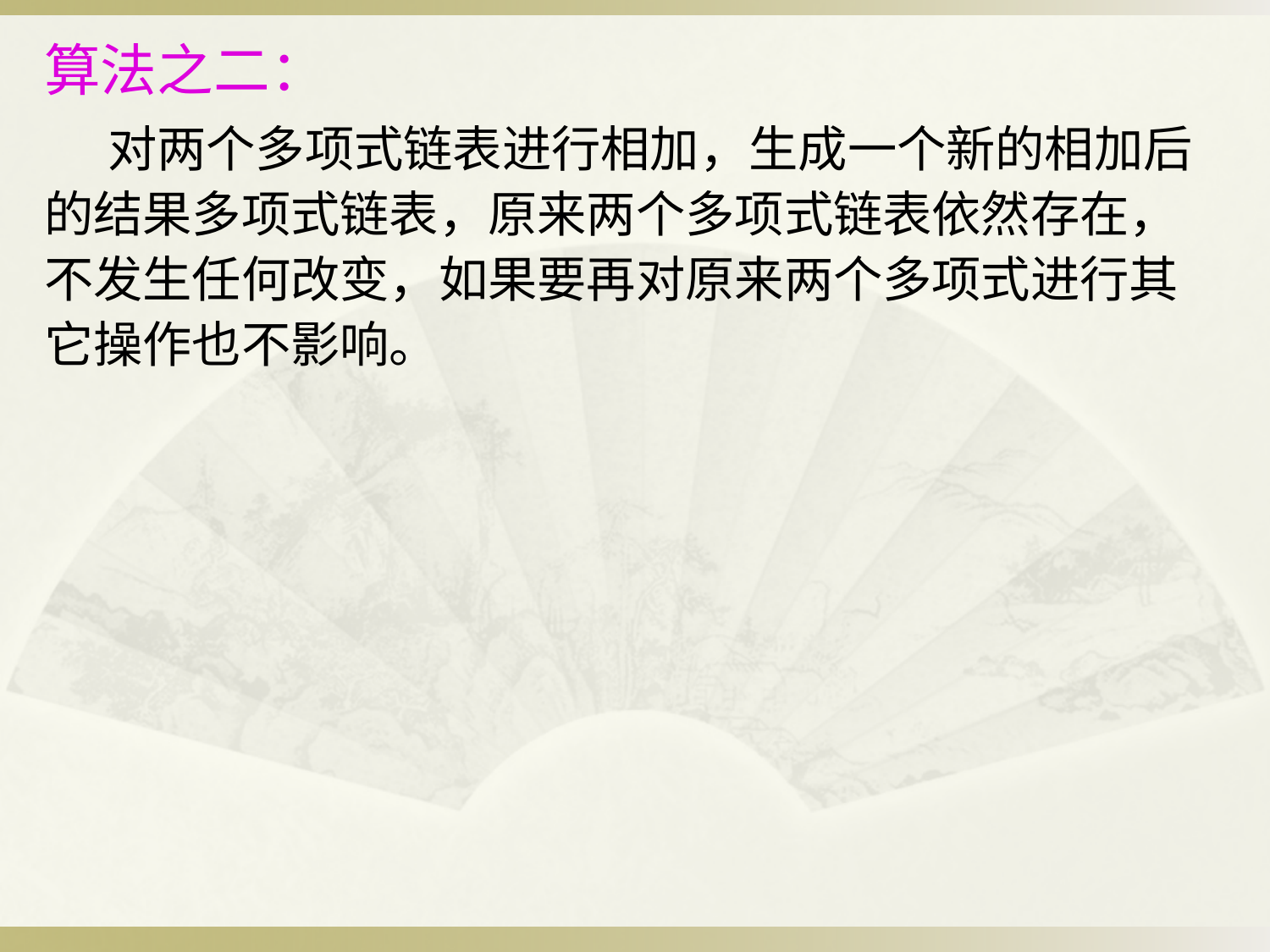

# 算法之二：
对两个多项式链表进行相加，生成一个新的相加后的结果多项式链表，原来两个多项式链表依然存在，不发生任何改变，如果要再对原来两个多项式进行其它操作也不影响。